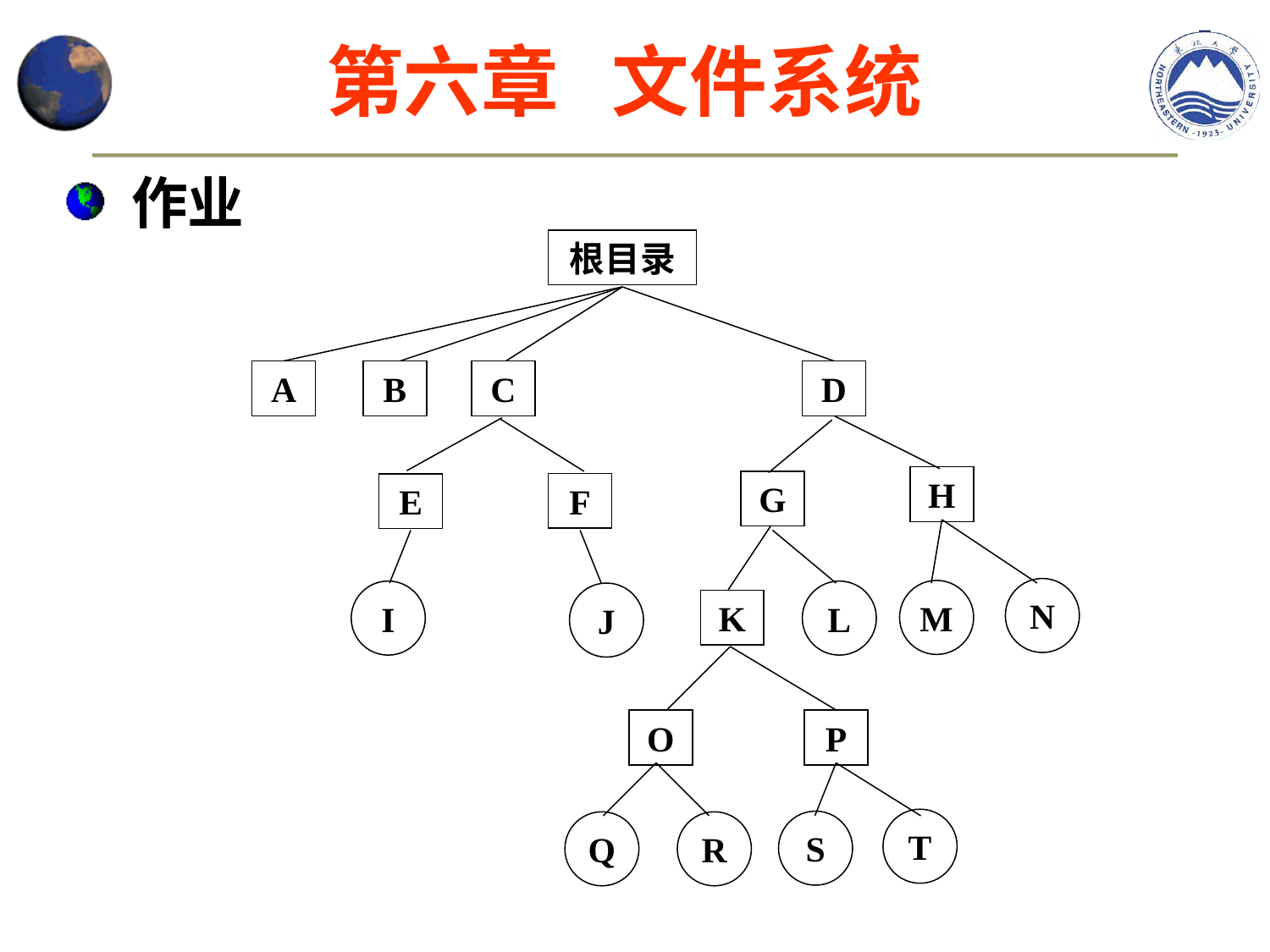

第六章   文件系统
 作业
根目录

A
B
C
D

H
G
F
E

N
M
I
L
J
K

O
P

T
S
Q
R